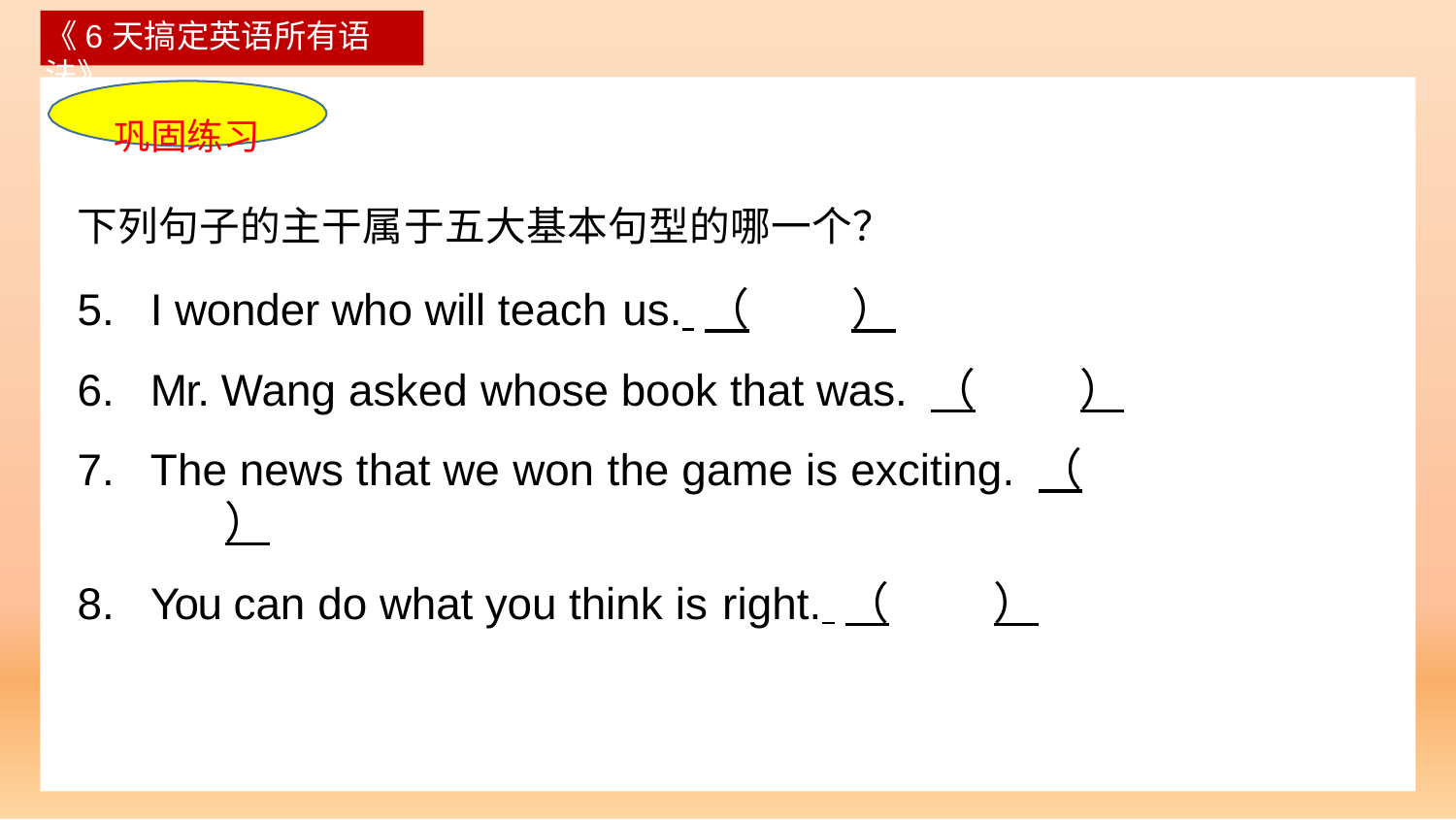

《6天搞定英语所有语法》

巩固练习

下列句子的主干属于五大基本句型的哪一个？
I wonder who will teach us. （	）
Mr. Wang asked whose book that was. （	）
The news that we won the game is exciting. （	）
You can do what you think is right. （	）